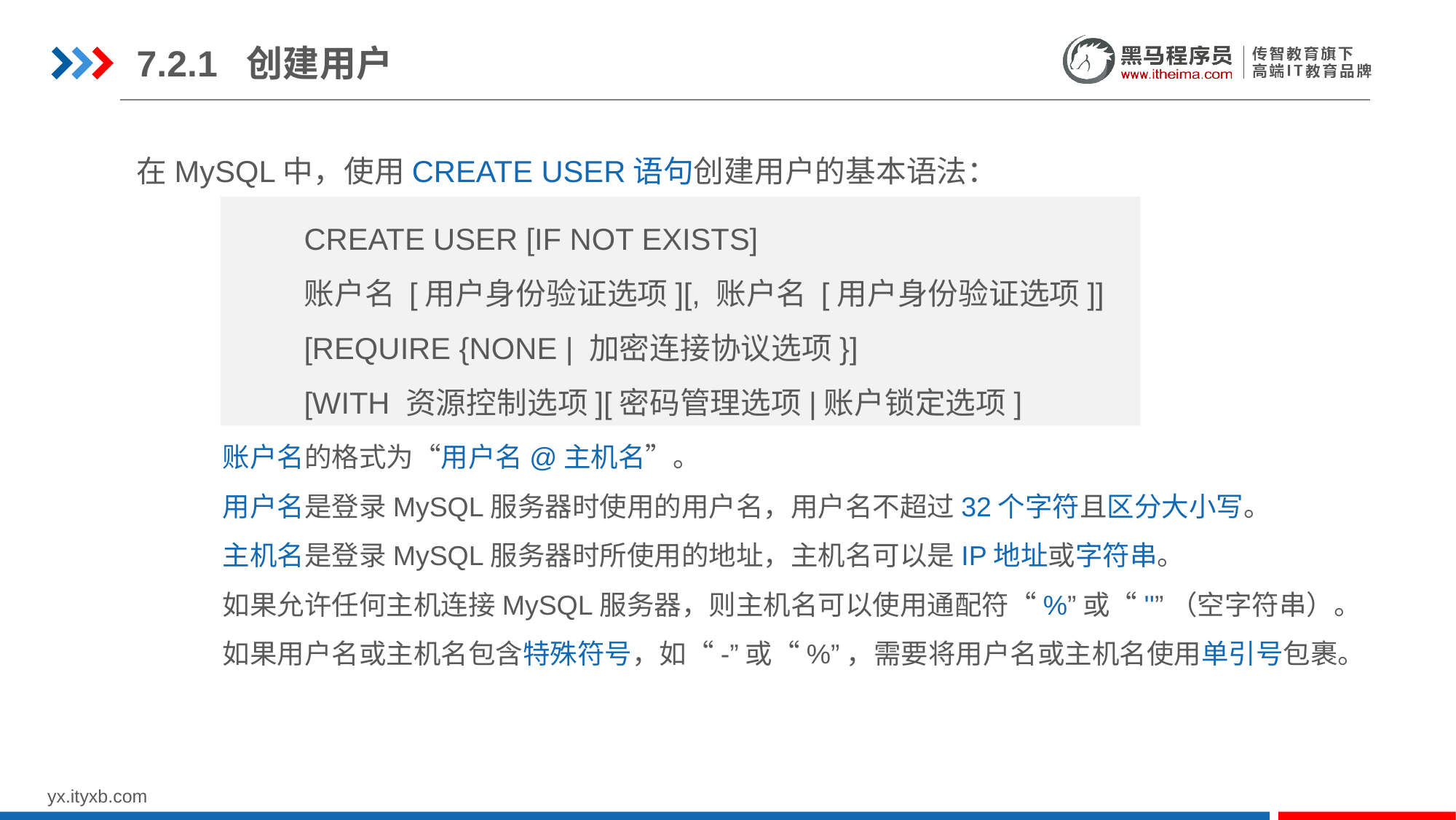

7.2.1  创建用户
在MySQL中，使用CREATE USER语句创建用户的基本语法：
CREATE USER [IF NOT EXISTS]
账户名 [用户身份验证选项][, 账户名 [用户身份验证选项]]
[REQUIRE {NONE | 加密连接协议选项}]
[WITH 资源控制选项][密码管理选项|账户锁定选项]
账户名的格式为“用户名@主机名”。
用户名是登录MySQL服务器时使用的用户名，用户名不超过32个字符且区分大小写。
主机名是登录MySQL服务器时所使用的地址，主机名可以是IP地址或字符串。
如果允许任何主机连接MySQL服务器，则主机名可以使用通配符“%”或“''”（空字符串）。
如果用户名或主机名包含特殊符号，如“-”或“%”，需要将用户名或主机名使用单引号包裹。